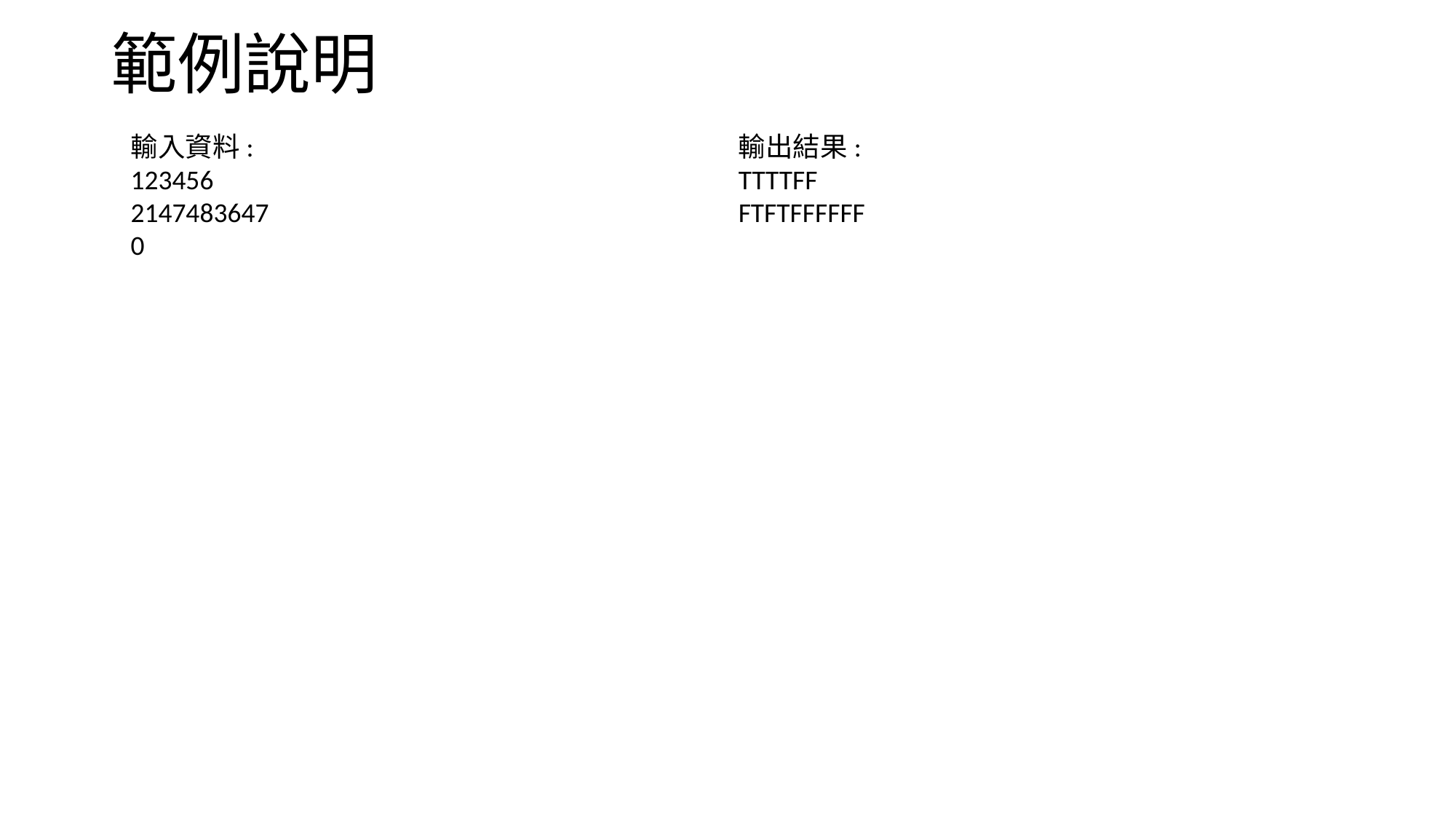

# 範例說明
輸入資料:
123456
2147483647
0

輸出結果:
TTTTFF
FTFTFFFFFF